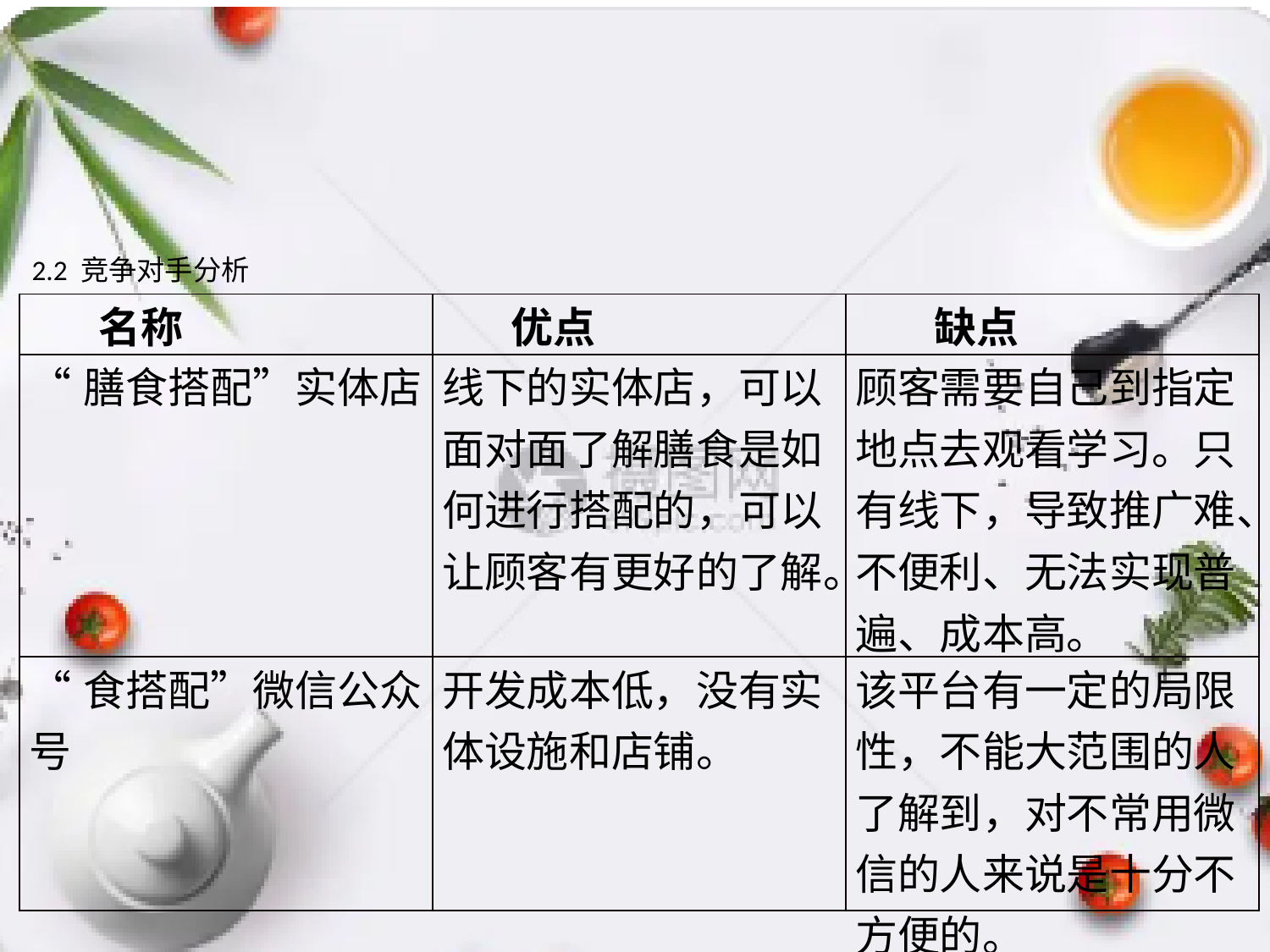

2.2 竞争对手分析
| 名称 | 优点 | 缺点 |
| --- | --- | --- |
| “膳食搭配”实体店 | 线下的实体店，可以面对面了解膳食是如何进行搭配的，可以让顾客有更好的了解。 | 顾客需要自己到指定地点去观看学习。只有线下，导致推广难、不便利、无法实现普遍、成本高。 |
| “食搭配”微信公众号 | 开发成本低，没有实体设施和店铺。 | 该平台有一定的局限性，不能大范围的人了解到，对不常用微信的人来说是十分不方便的。 |